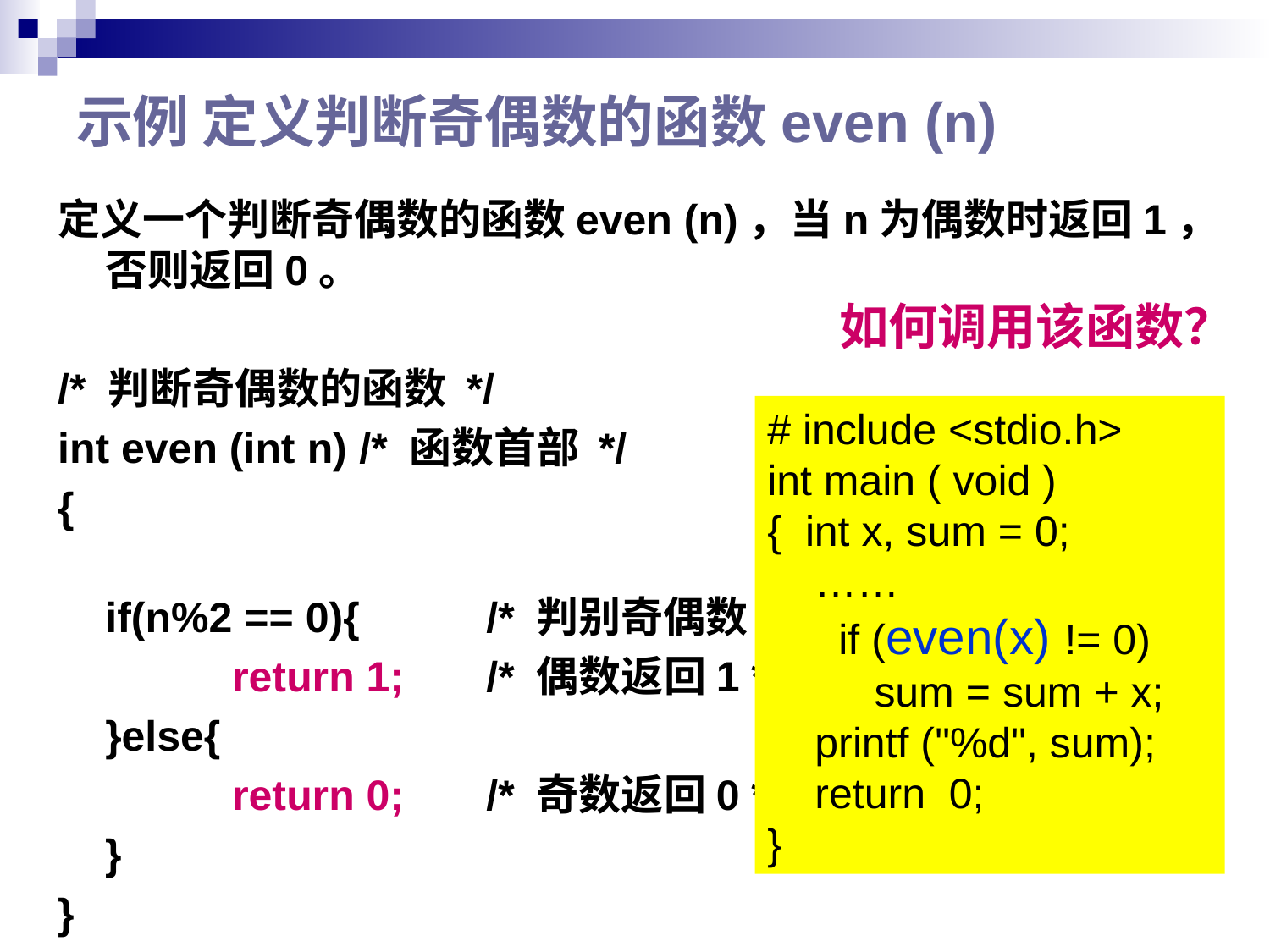

# 示例 定义判断奇偶数的函数even (n)
定义一个判断奇偶数的函数even (n)，当n为偶数时返回1，否则返回0。

/* 判断奇偶数的函数 */
int even (int n)	/* 函数首部 */
{
	if(n%2 == 0){ 	/* 判别奇偶数 */
		return 1;	/* 偶数返回1 */
	}else{
		return 0;	/* 奇数返回0 */
    }
}
如何调用该函数？
# include <stdio.h>
int main ( void )
{  int x, sum = 0;
    ……
      if (even(x) != 0)
         sum = sum + x;
    printf ("%d", sum);
    return  0;
}